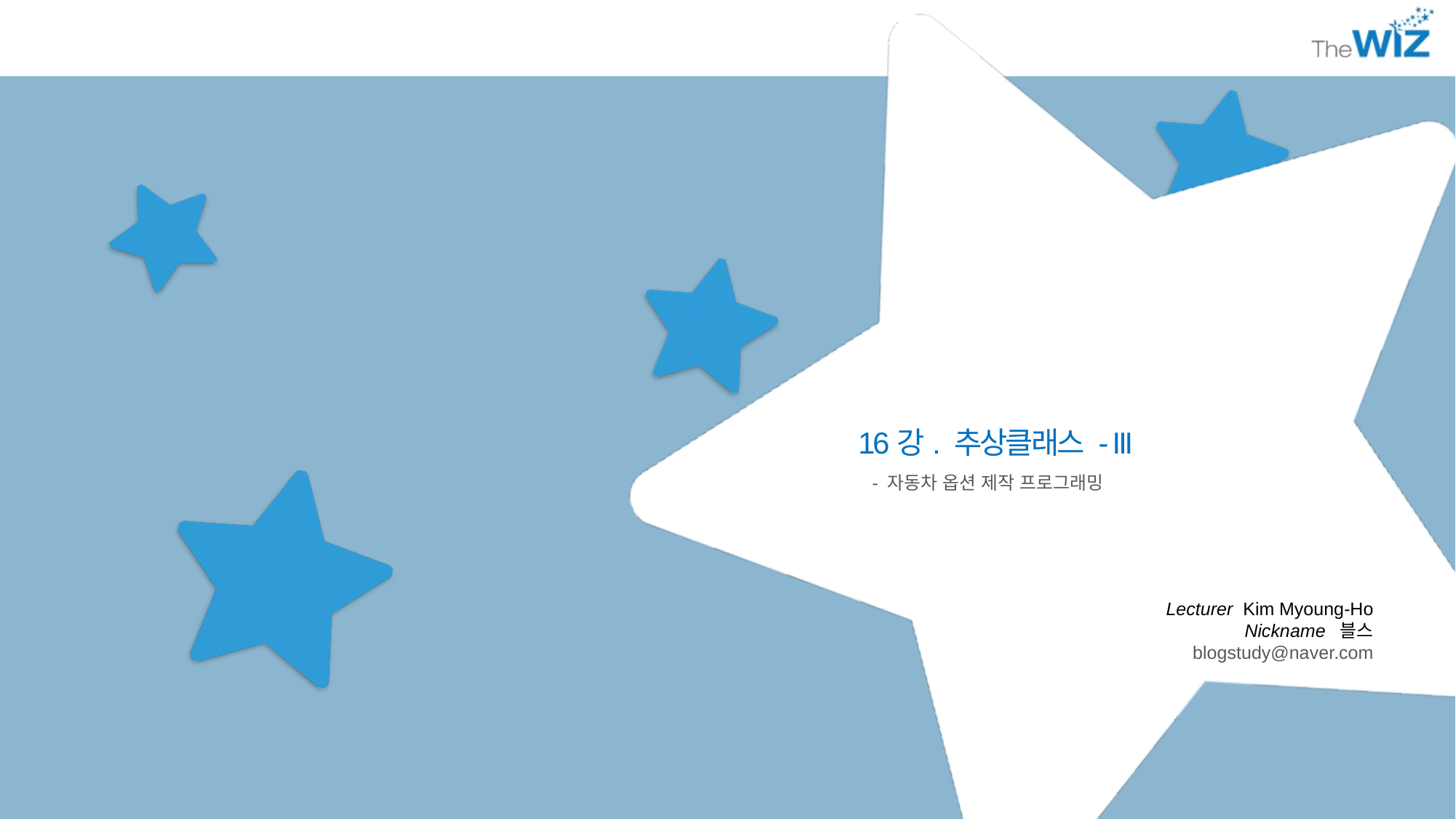

16강. 추상클래스 - III
- 자동차 옵션 제작 프로그래밍
Lecturer  Kim Myoung-Ho
Nickname  블스
blogstudy@naver.com